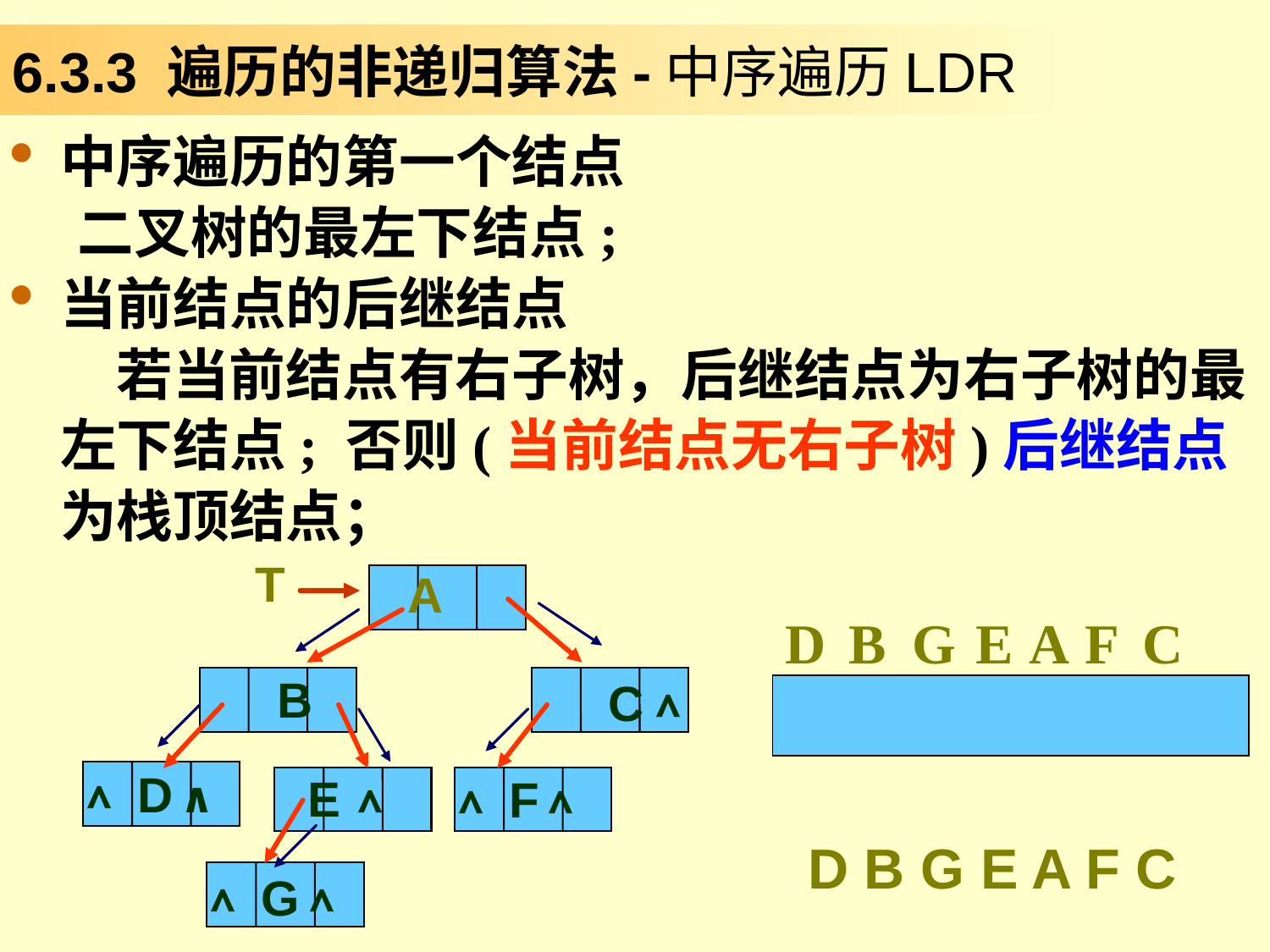

# 6.3.3 遍历的非递归算法-中序遍历LDR
中序遍历的第一个结点
    二叉树的最左下结点;
当前结点的后继结点
       若当前结点有右子树，后继结点为右子树的最左下结点; 否则(当前结点无右子树)后继结点为栈顶结点；
T
   A

    B
    C  ∧

∧  D ∧
   E   ∧

∧  F ∧

∧  G  ∧

D
B
G
E
A
F
C

C
F

A
 B
E
D
G

D B G E A F C